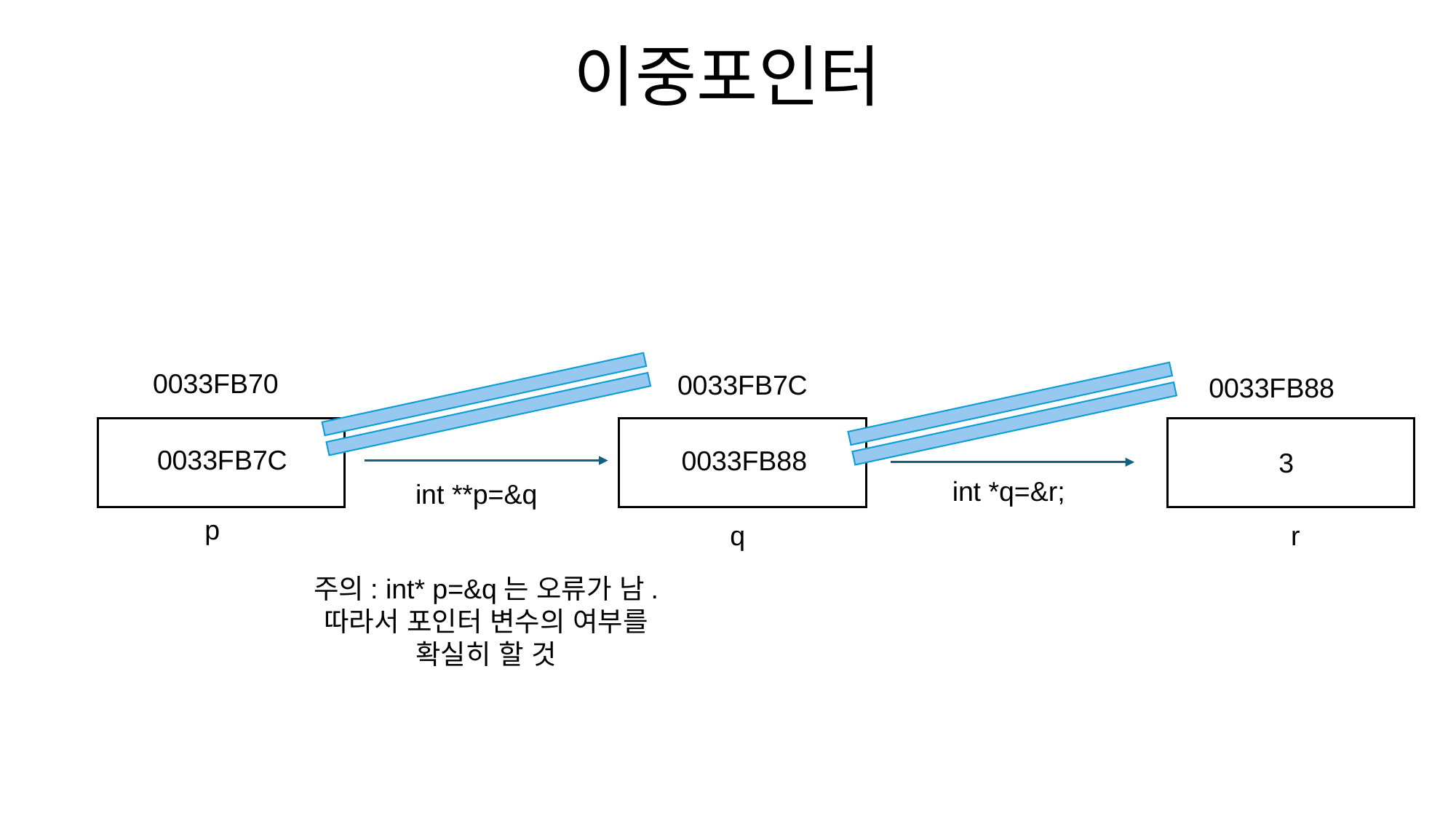

# 이중포인터
0033FB70
0033FB7C
0033FB88

0033FB7C
0033FB88
3
int *q=&r;
int **p=&q

p
q
r
주의: int* p=&q는 오류가 남. 따라서 포인터 변수의 여부를 확실히 할 것